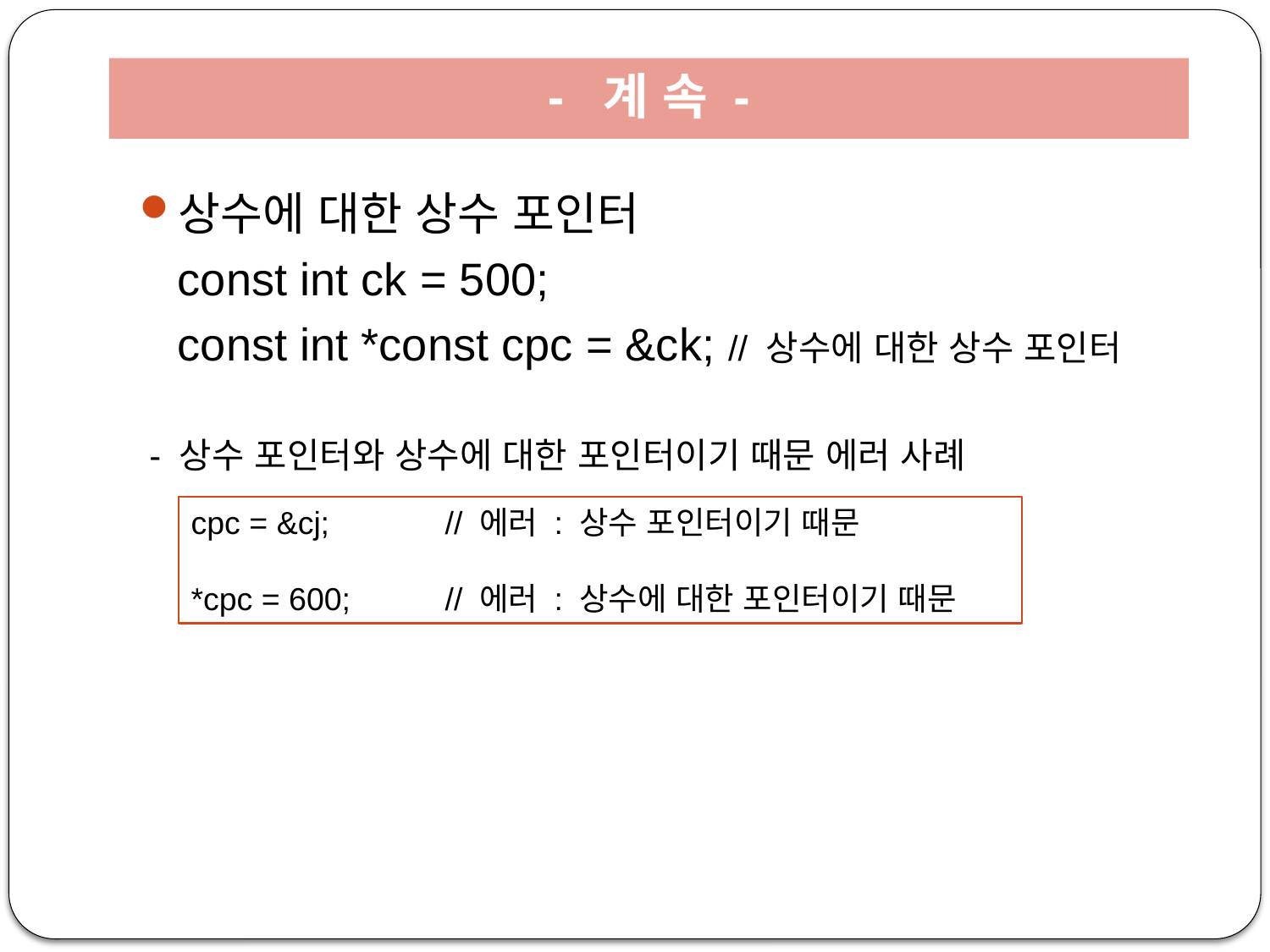

# -  계 속 -
상수에 대한 상수 포인터
	const int ck = 500;
	const int *const cpc = &ck; // 상수에 대한 상수 포인터

 - 상수 포인터와 상수에 대한 포인터이기 때문 에러 사례

cpc = &cj; 	// 에러 : 상수 포인터이기 때문

*cpc = 600; 	// 에러 : 상수에 대한 포인터이기 때문